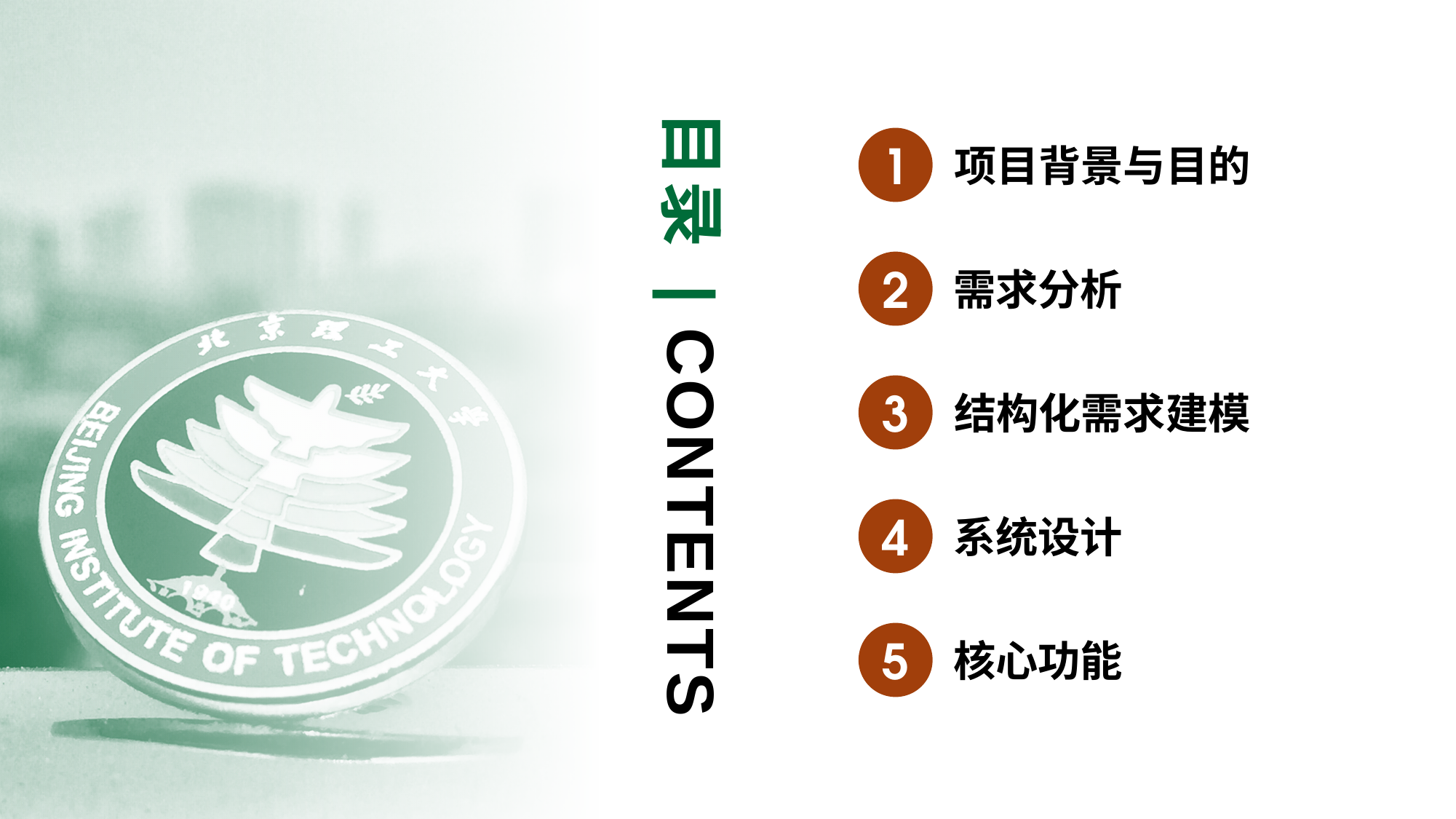

目录 | CONTENTS
1
项目背景与目的
2
需求分析
3
结构化需求建模
4
系统设计
5
核心功能